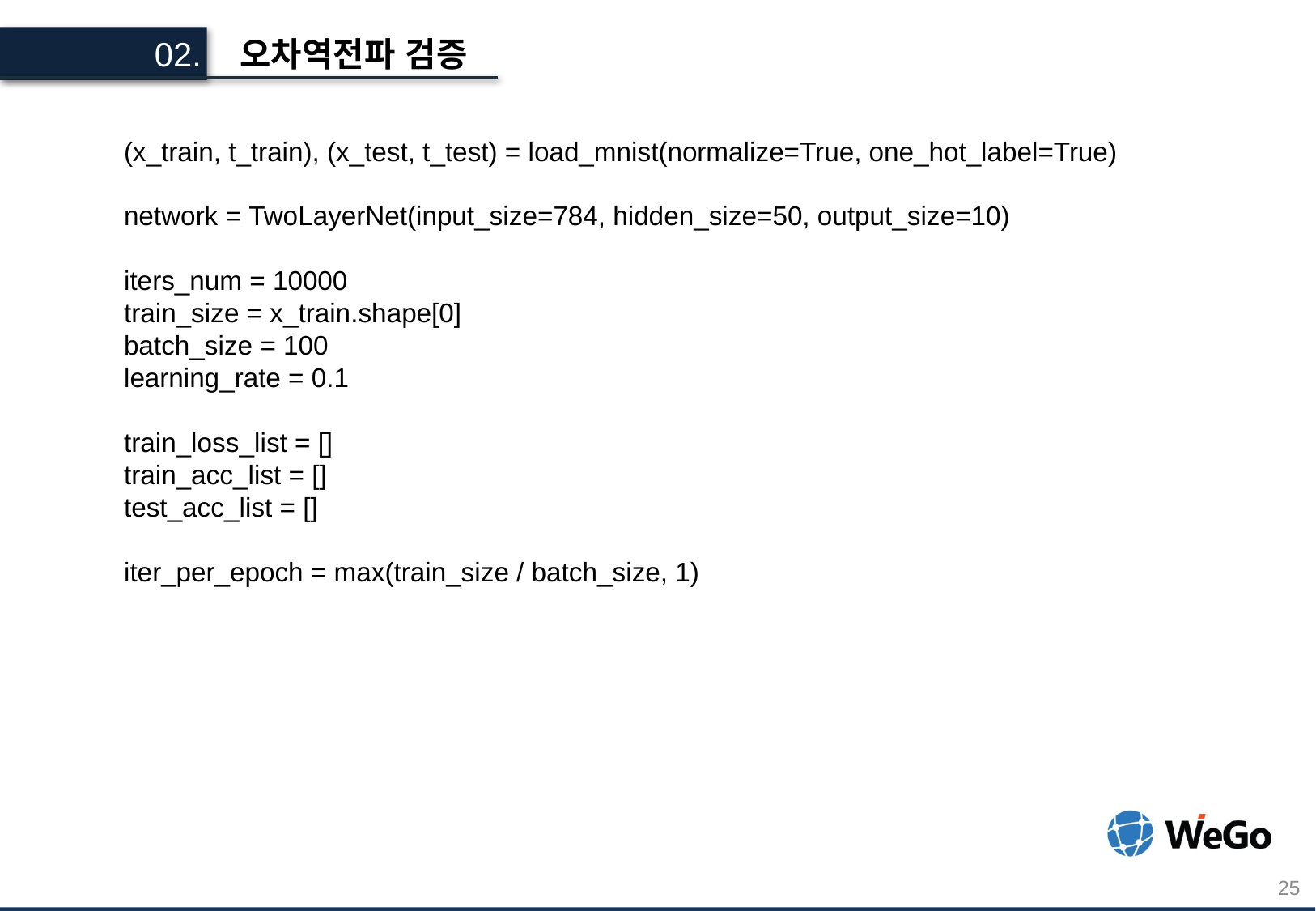

오차역전파 검증

02.
(x_train, t_train), (x_test, t_test) = load_mnist(normalize=True, one_hot_label=True)
network = TwoLayerNet(input_size=784, hidden_size=50, output_size=10)
iters_num = 10000
train_size = x_train.shape[0]
batch_size = 100
learning_rate = 0.1
train_loss_list = []
train_acc_list = []
test_acc_list = []
iter_per_epoch = max(train_size / batch_size, 1)

25